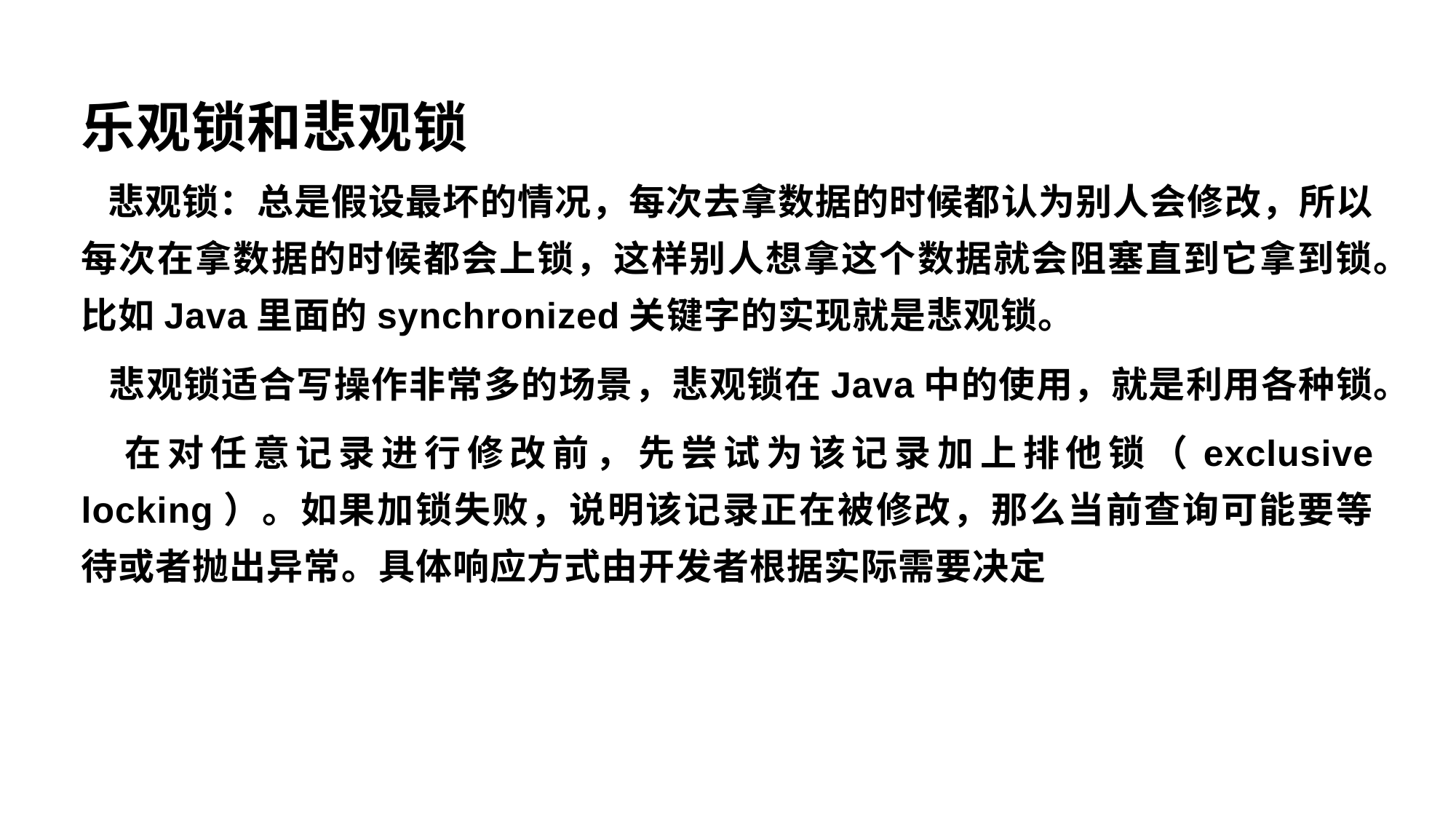

乐观锁和悲观锁
  悲观锁：总是假设最坏的情况，每次去拿数据的时候都认为别人会修改，所以每次在拿数据的时候都会上锁，这样别人想拿这个数据就会阻塞直到它拿到锁。比如Java里面的synchronized关键字的实现就是悲观锁。
  悲观锁适合写操作非常多的场景，悲观锁在Java中的使用，就是利用各种锁。
  在对任意记录进行修改前，先尝试为该记录加上排他锁（exclusive locking）。如果加锁失败，说明该记录正在被修改，那么当前查询可能要等待或者抛出异常。具体响应方式由开发者根据实际需要决定